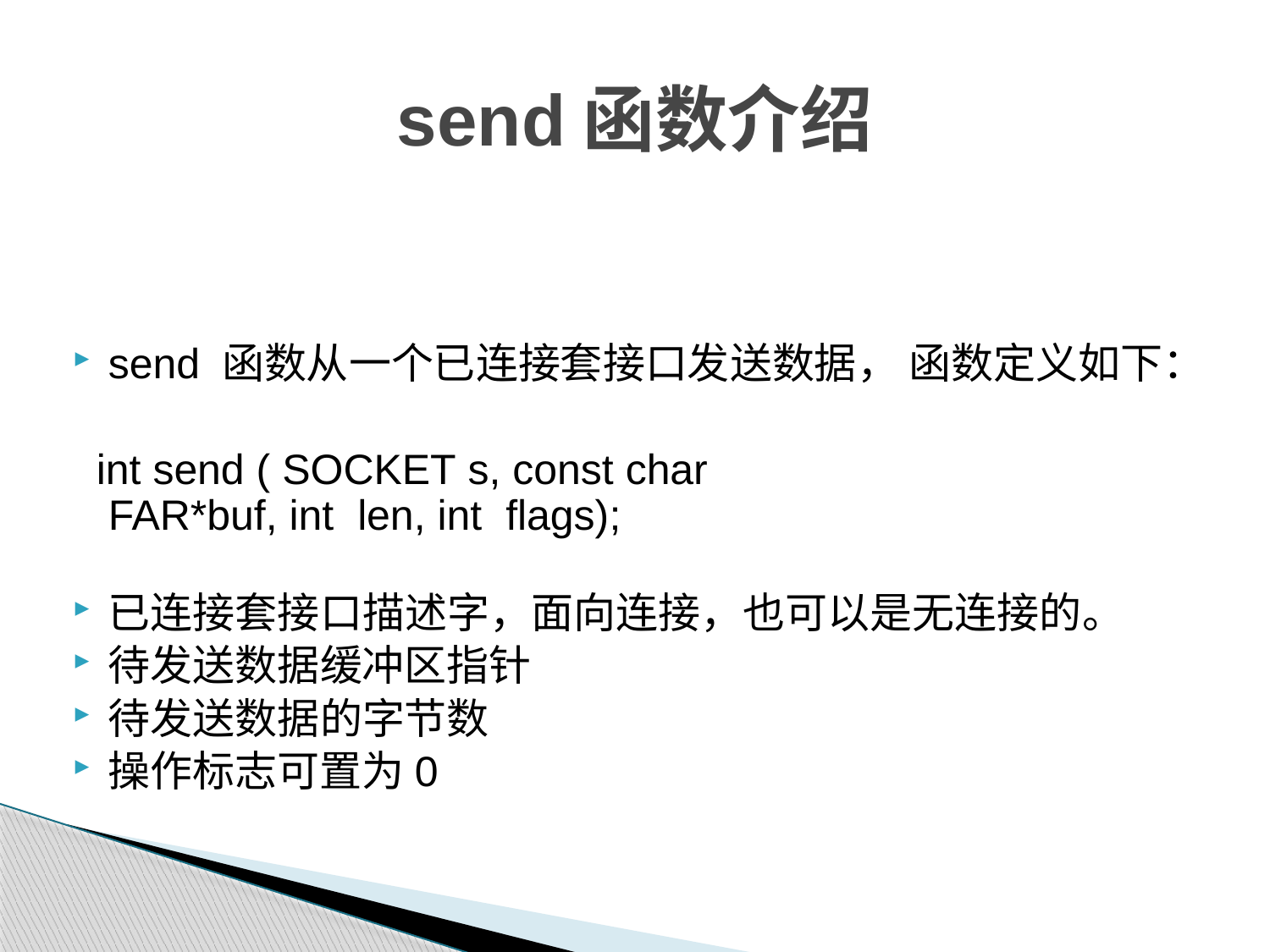

# send函数介绍
send 函数从一个已连接套接口发送数据， 函数定义如下：

  int send ( SOCKET s, const char FAR*buf, int  len, int  flags);
已连接套接口描述字，面向连接，也可以是无连接的。
待发送数据缓冲区指针
待发送数据的字节数
操作标志可置为0